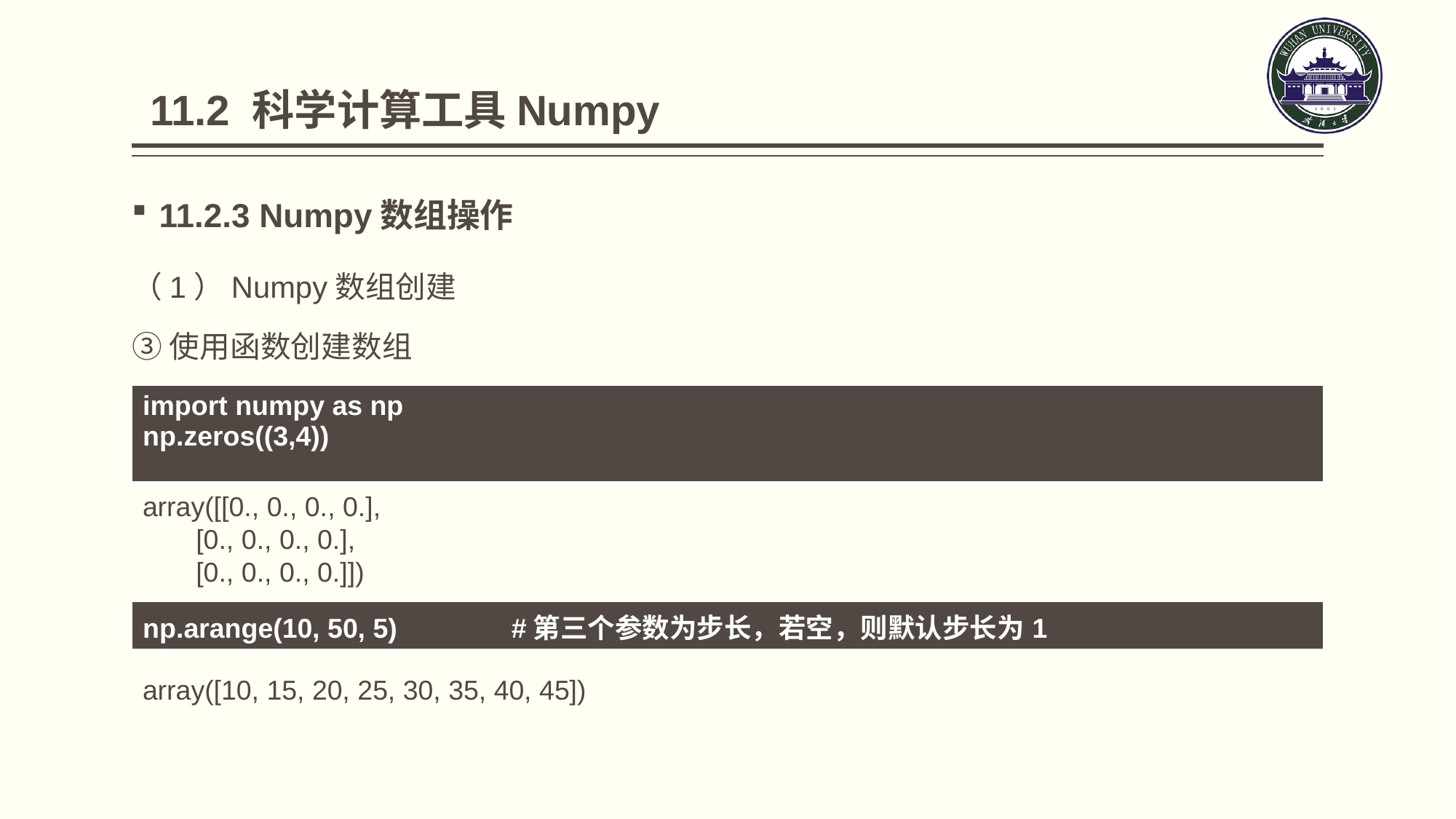

11.2 科学计算工具Numpy
11.2.3 Numpy数组操作
（1）Numpy数组创建
③使用函数创建数组

| import numpy as np np.zeros((3,4)) |
| --- |
array([[0., 0., 0., 0.],
       [0., 0., 0., 0.],
       [0., 0., 0., 0.]])
| np.arange(10, 50, 5) #第三个参数为步长，若空，则默认步长为1 |
| --- |
array([10, 15, 20, 25, 30, 35, 40, 45])